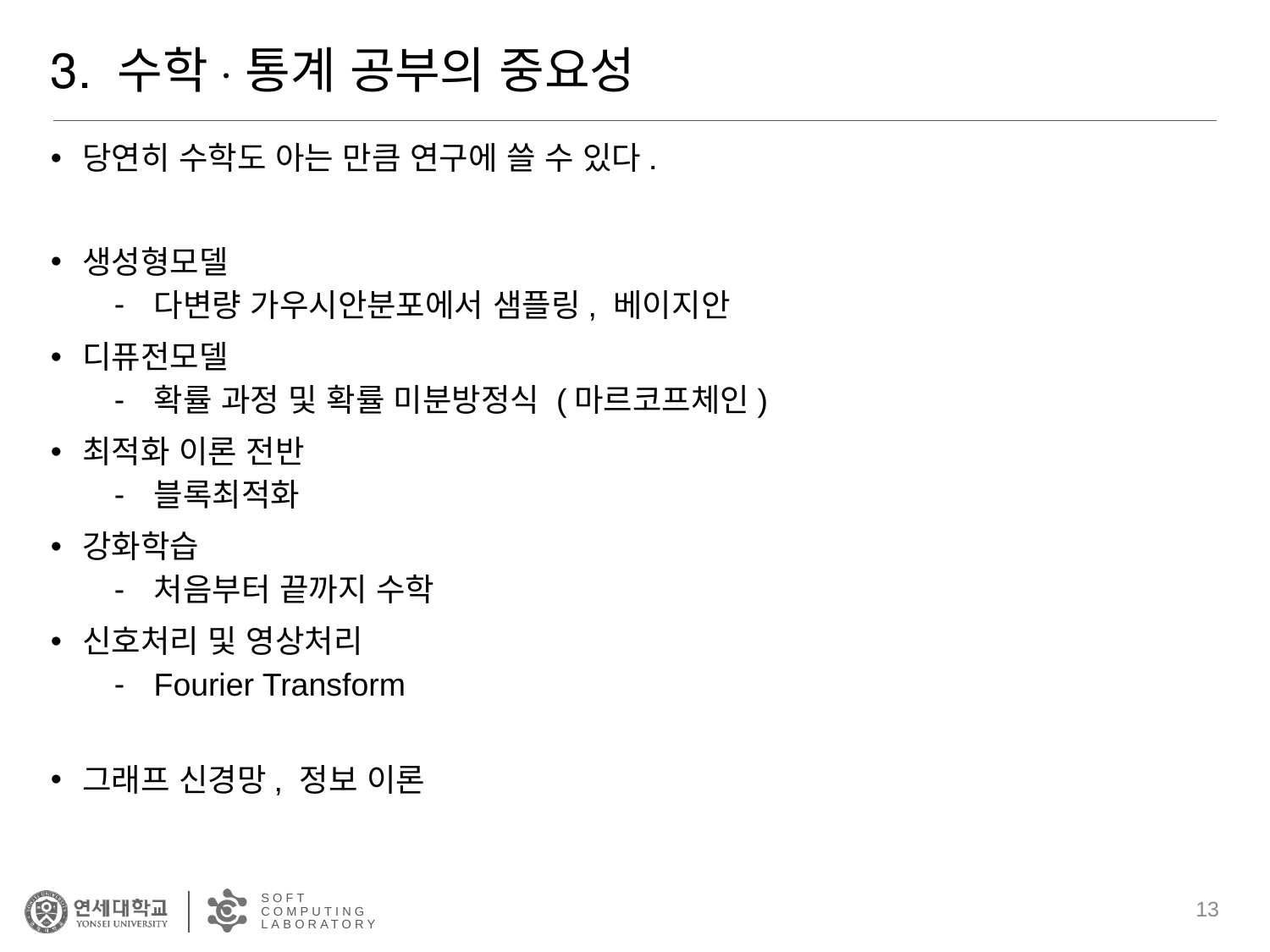

# 3. 수학·통계 공부의 중요성
당연히 수학도 아는 만큼 연구에 쓸 수 있다.

생성형모델
다변량 가우시안분포에서 샘플링, 베이지안
디퓨전모델
확률 과정 및 확률 미분방정식 (마르코프체인)
최적화 이론 전반
블록최적화
강화학습
처음부터 끝까지 수학
신호처리 및 영상처리
Fourier Transform

그래프 신경망, 정보 이론